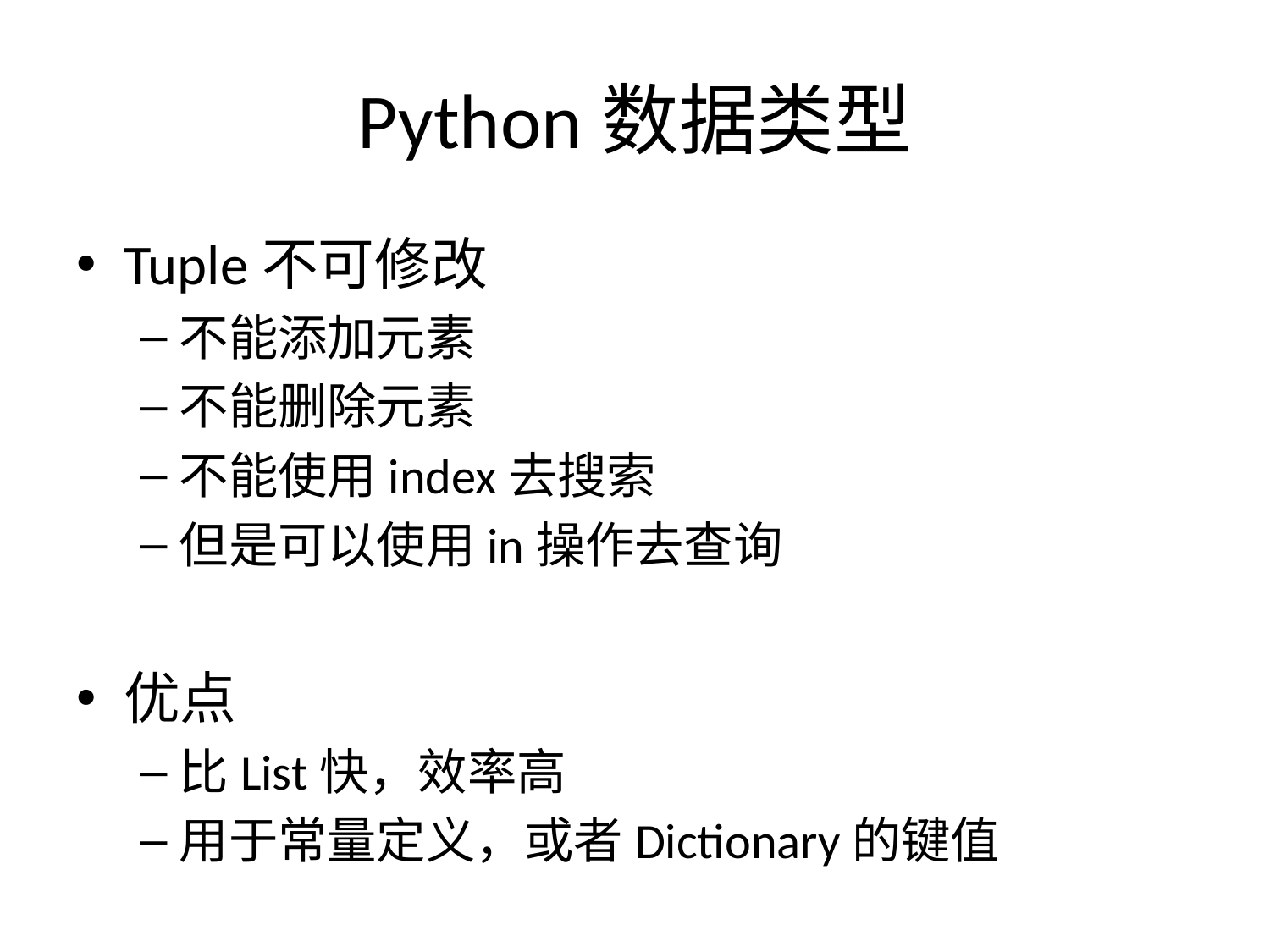

# Python数据类型
Tuple不可修改
不能添加元素
不能删除元素
不能使用index去搜索
但是可以使用in操作去查询

优点
比List快，效率高
用于常量定义，或者Dictionary的键值